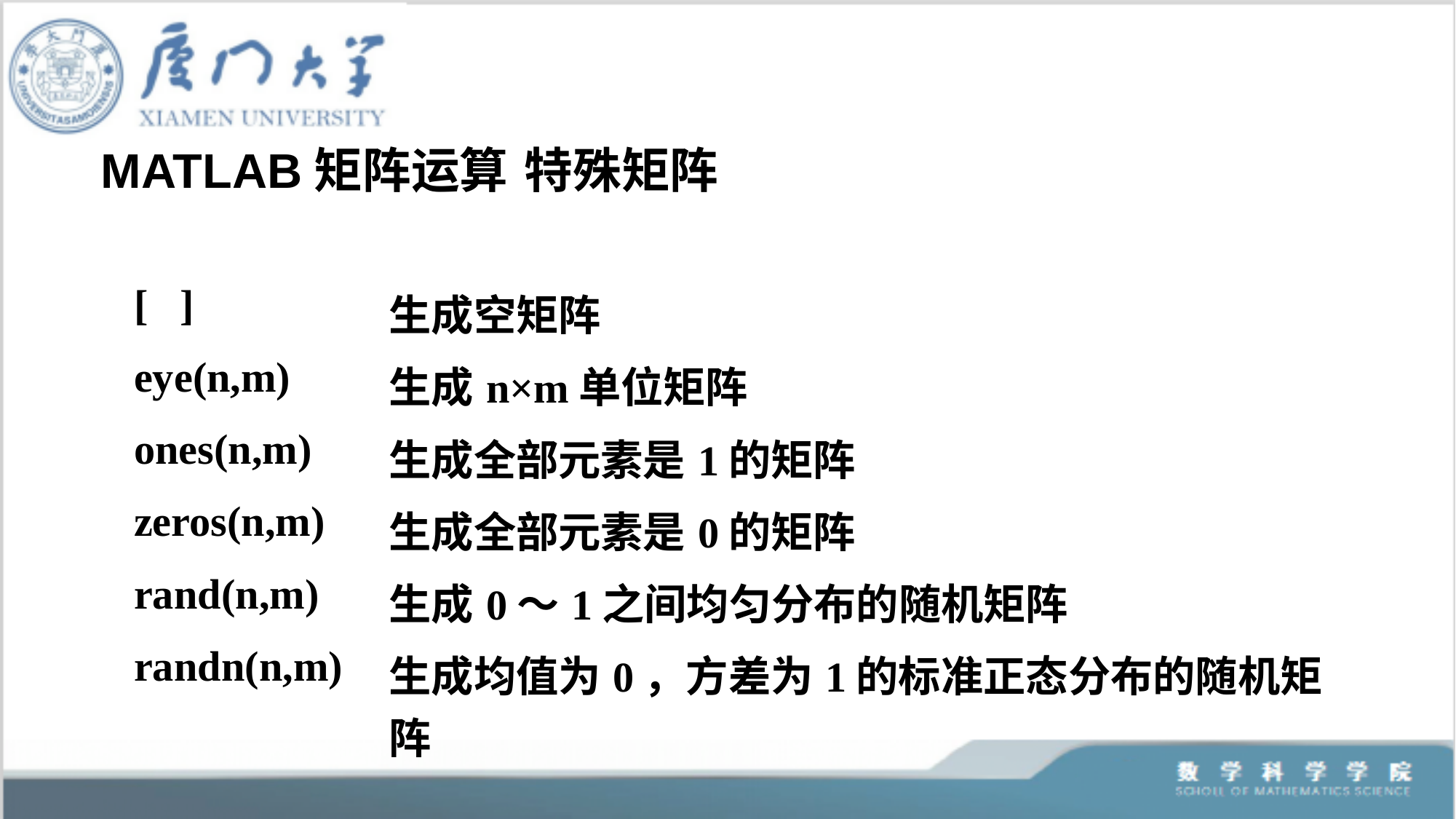

MATLAB矩阵运算	特殊矩阵
| [ ] | 生成空矩阵 |
| --- | --- |
| eye(n,m) | 生成n×m单位矩阵 |
| ones(n,m) | 生成全部元素是1的矩阵 |
| zeros(n,m) | 生成全部元素是0的矩阵 |
| rand(n,m) | 生成0～1之间均匀分布的随机矩阵 |
| randn(n,m) | 生成均值为0，方差为1的标准正态分布的随机矩阵 |